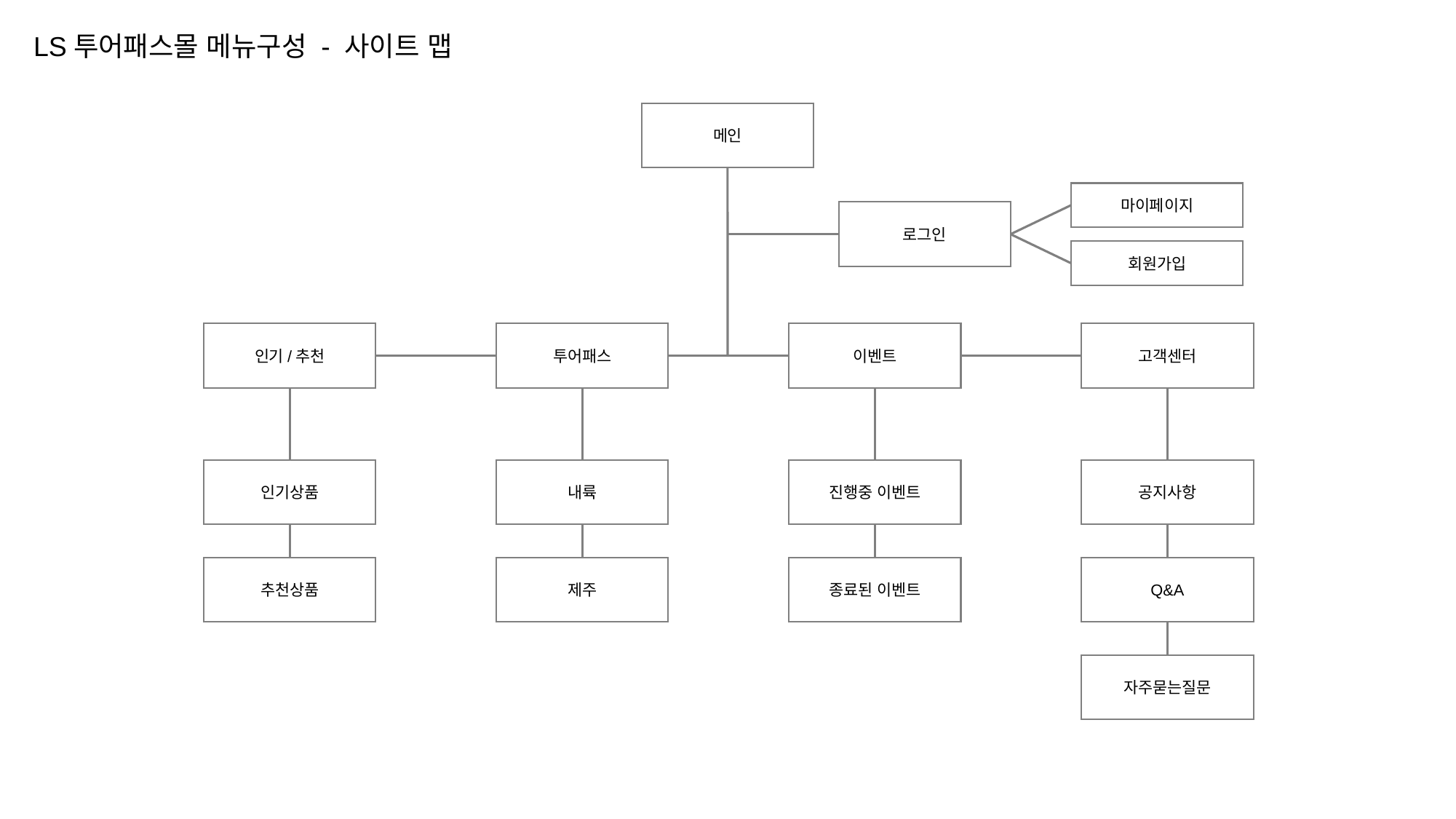

LS투어패스몰 메뉴구성 - 사이트 맵
메인
마이페이지
회원가입
로그인
인기/추천
인기상품
추천상품
투어패스
내륙
제주
이벤트
진행중 이벤트
종료된 이벤트
고객센터
공지사항
Q&A
자주묻는질문